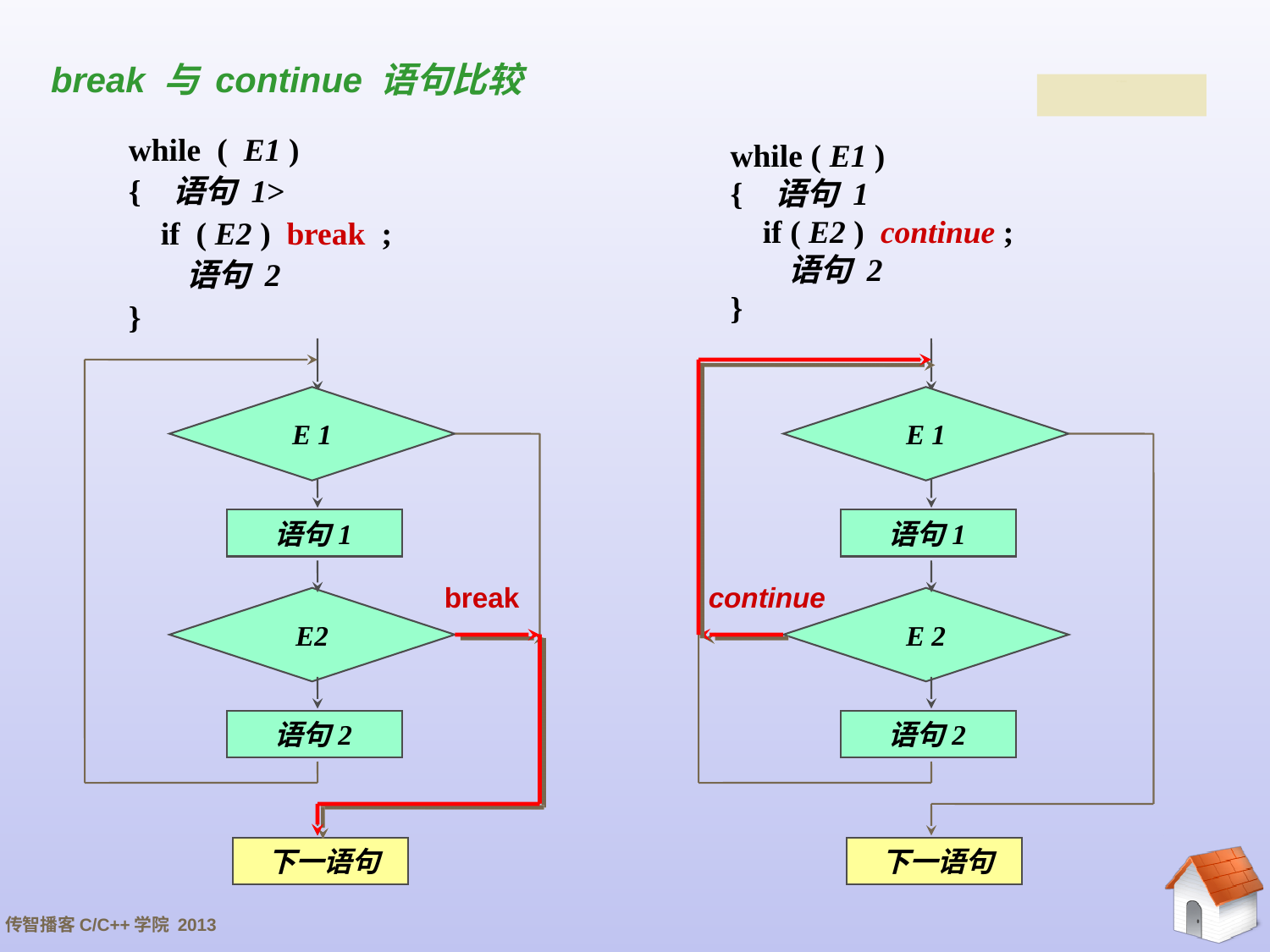

break 与 continue 语句比较
# 2.4  转向语句
while  (  E1 )
{   语句 1>
    if  ( E2 )  break  ;
       语句 2
}
while ( E1 )
{   语句 1
    if ( E2 )  continue ;
       语句 2
}

E 1

  语句1

E2

  语句2

  下一语句

E 1

  语句1

E 2

  语句2

  下一语句

break
continue